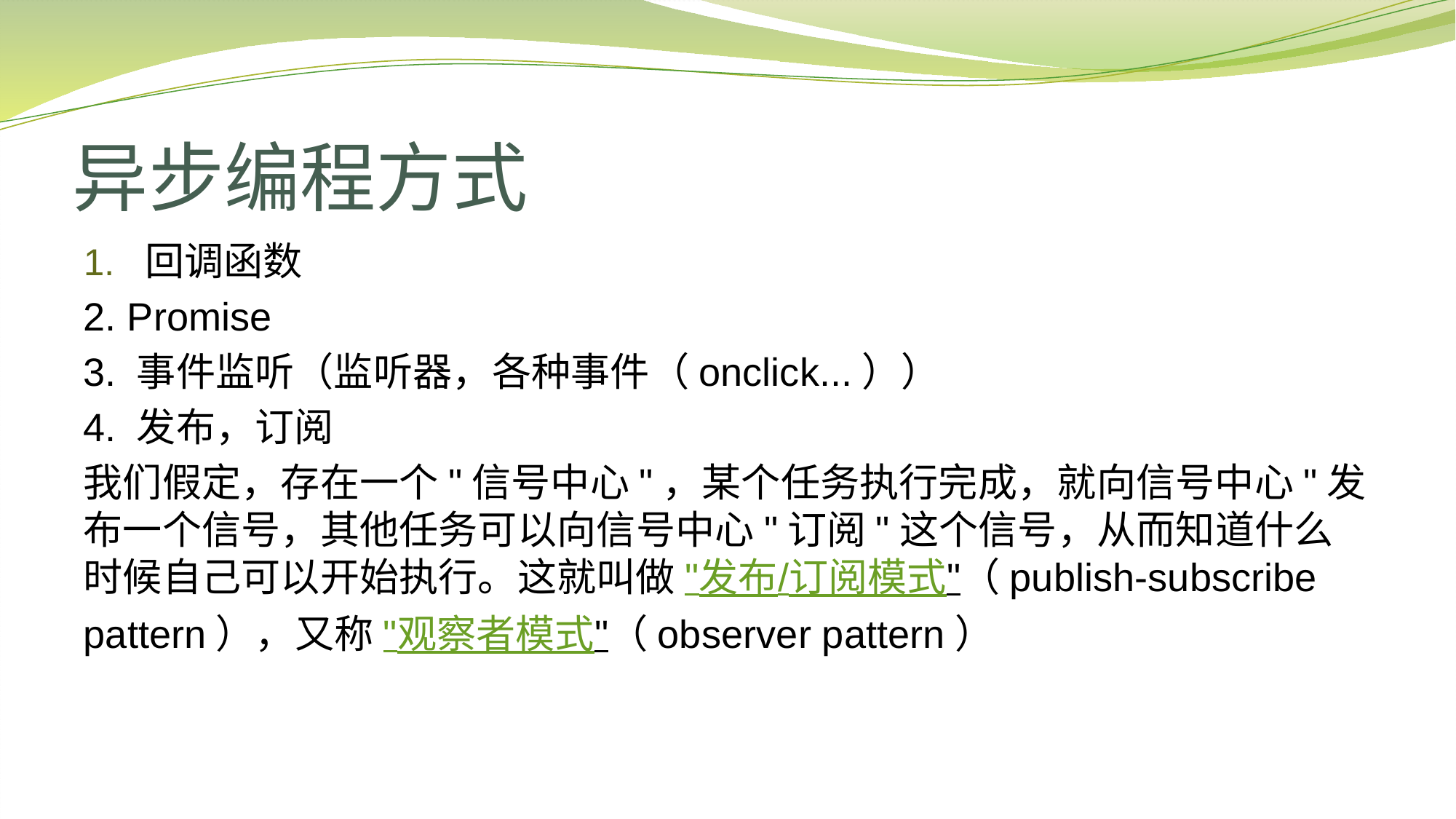

# 异步编程方式
回调函数
2. Promise
3. 事件监听（监听器，各种事件（onclick...））
4. 发布，订阅
我们假定，存在一个"信号中心"，某个任务执行完成，就向信号中心"发布一个信号，其他任务可以向信号中心"订阅"这个信号，从而知道什么时候自己可以开始执行。这就叫做"发布/订阅模式"（publish-subscribe pattern），又称"观察者模式"（observer pattern）